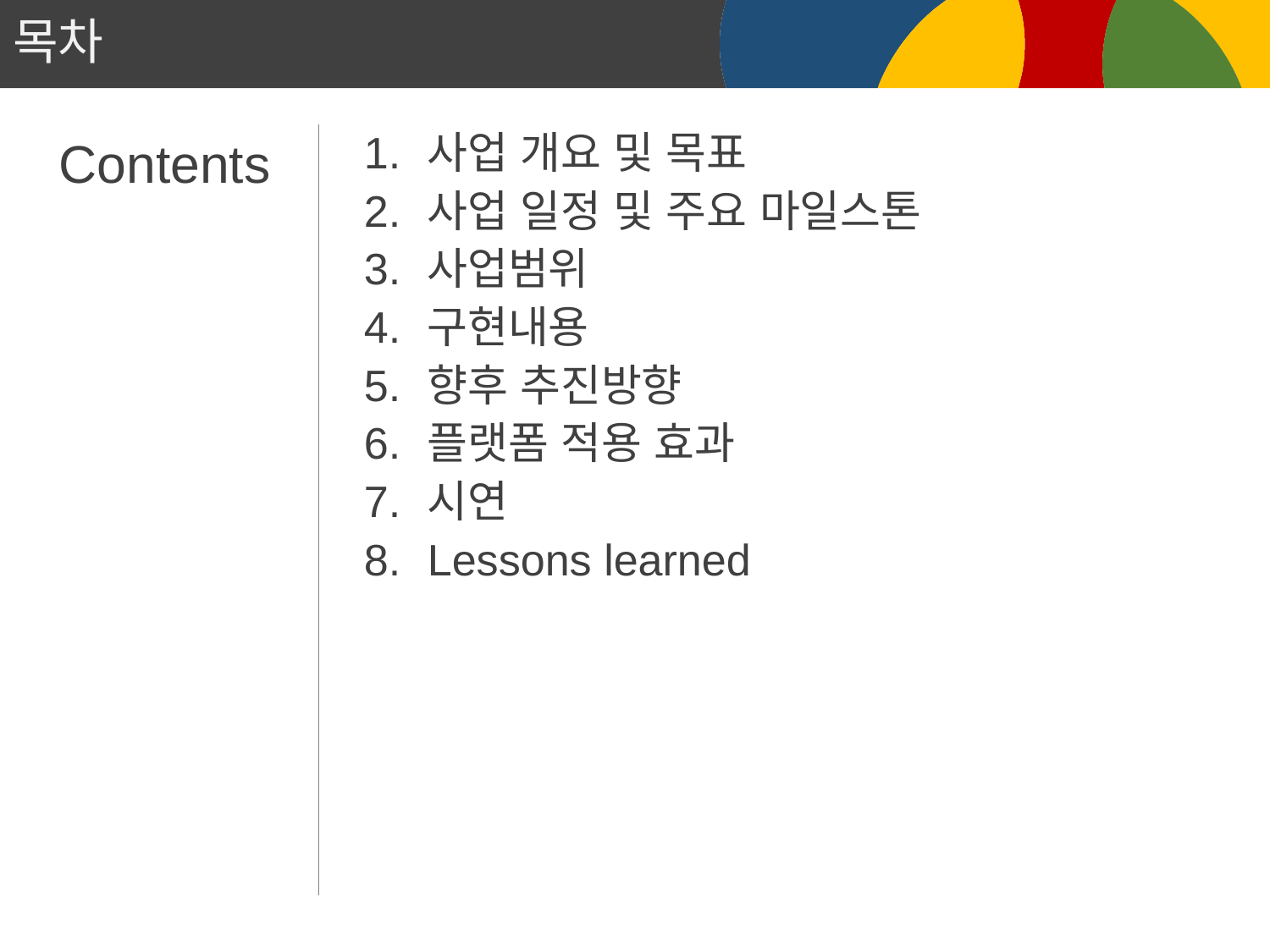

# 목차
사업 개요 및 목표
사업 일정 및 주요 마일스톤
사업범위
구현내용
향후 추진방향
플랫폼 적용 효과
시연
Lessons learned